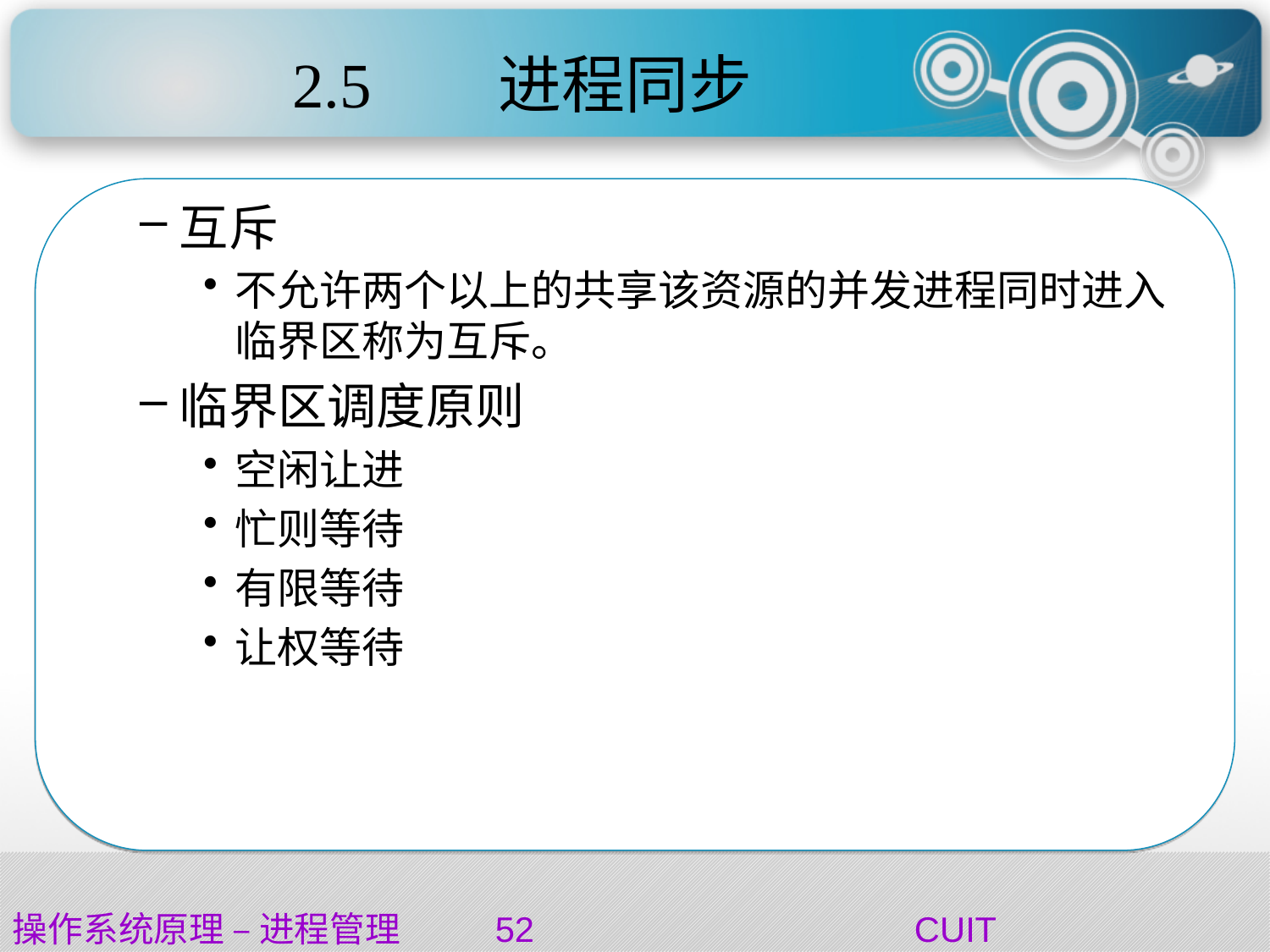

# 2.5	     进程同步
互斥
不允许两个以上的共享该资源的并发进程同时进入临界区称为互斥。
临界区调度原则
空闲让进
忙则等待
有限等待
让权等待